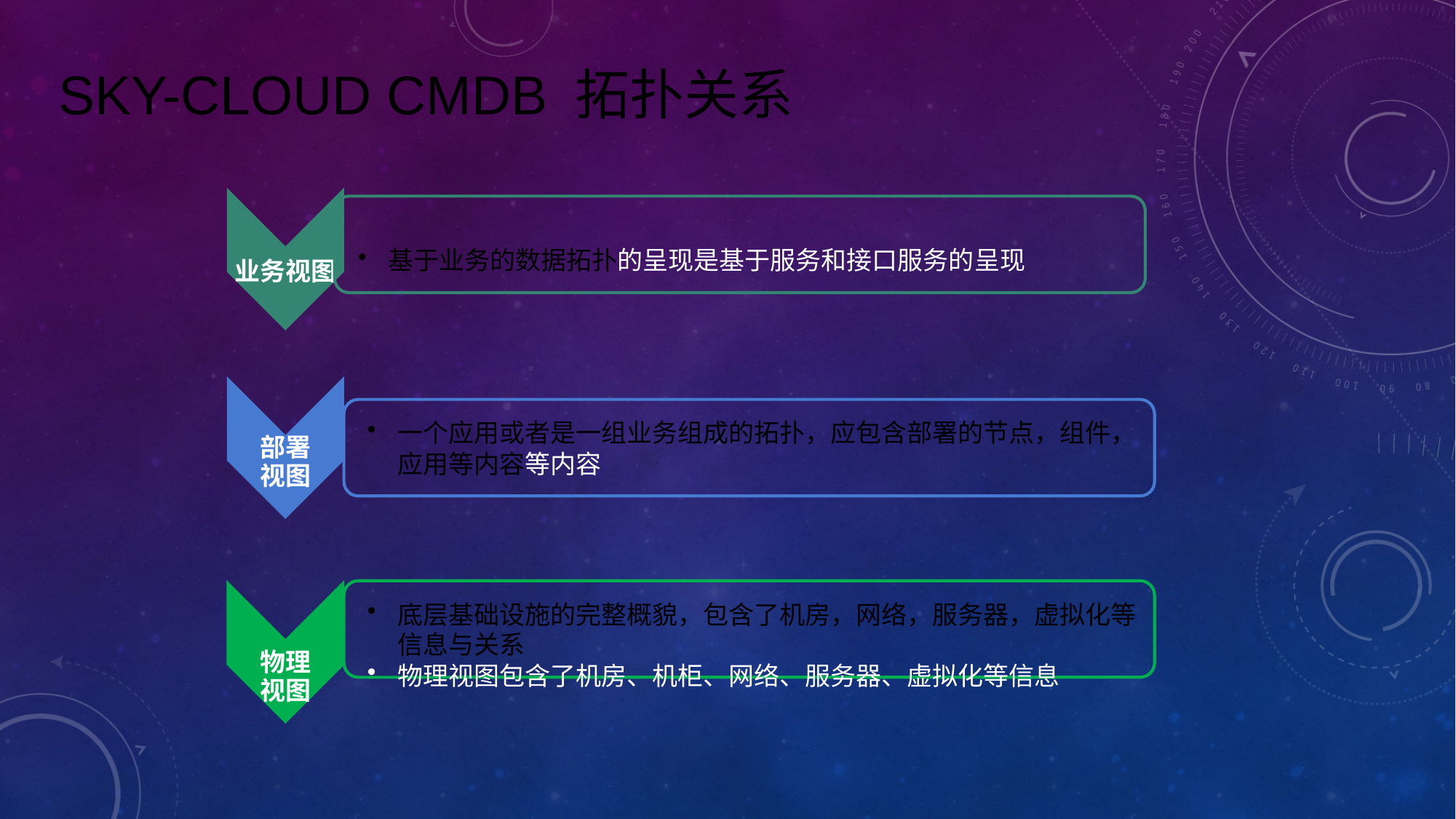

# SKY-cloud CMDB 拓扑关系

基于业务的数据拓扑的呈现是基于服务和接口服务的呈现

业务视图

一个应用或者是一组业务组成的拓扑，应包含部署的节点，组件，应用等内容等内容
部署
视图

底层基础设施的完整概貌，包含了机房，网络，服务器，虚拟化等信息与关系
物理视图包含了机房、机柜、网络、服务器、虚拟化等信息

物理
视图